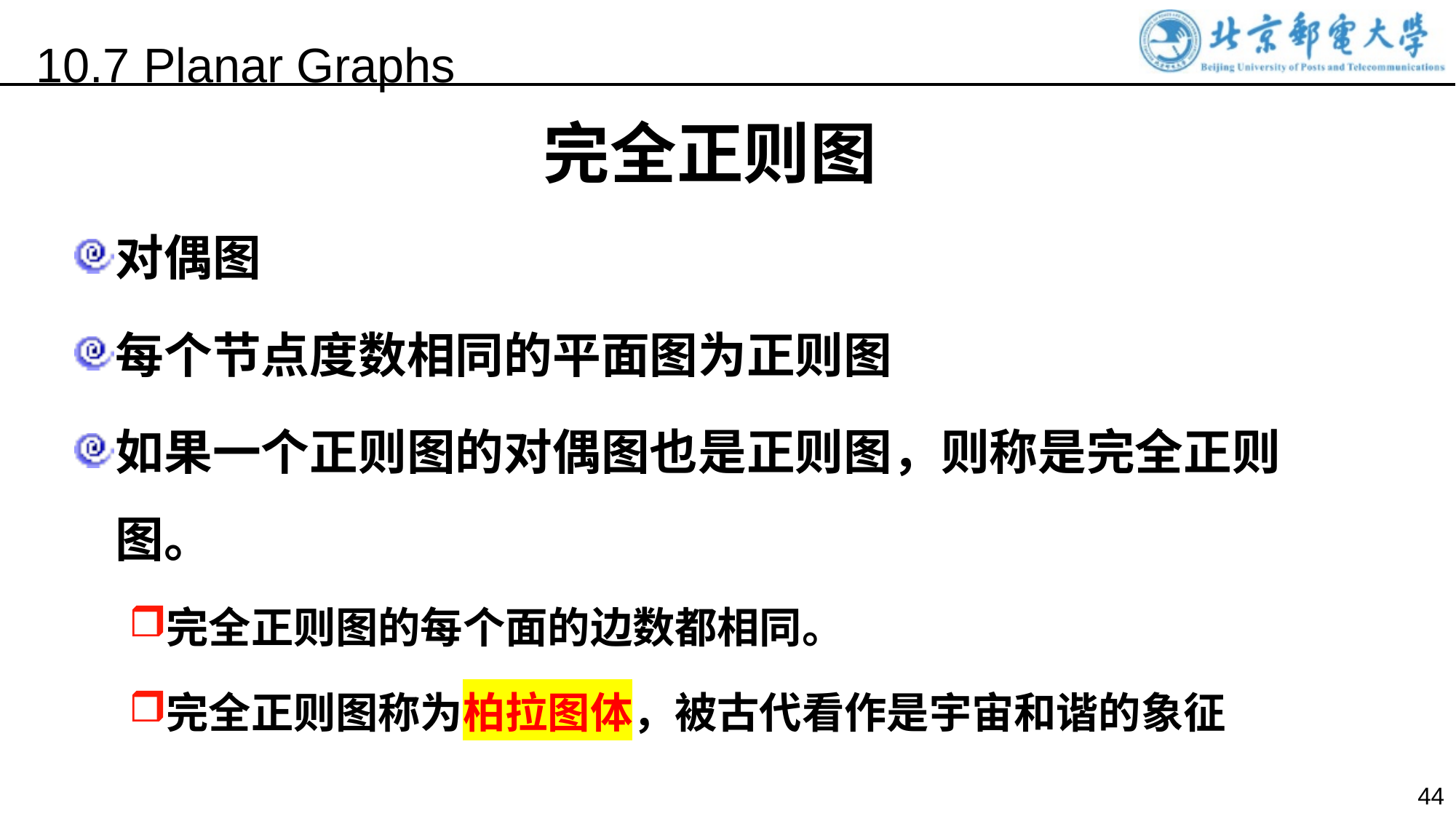

10.7 Planar Graphs
完全正则图
对偶图
每个节点度数相同的平面图为正则图
如果一个正则图的对偶图也是正则图，则称是完全正则图。
完全正则图的每个面的边数都相同。
完全正则图称为柏拉图体，被古代看作是宇宙和谐的象征